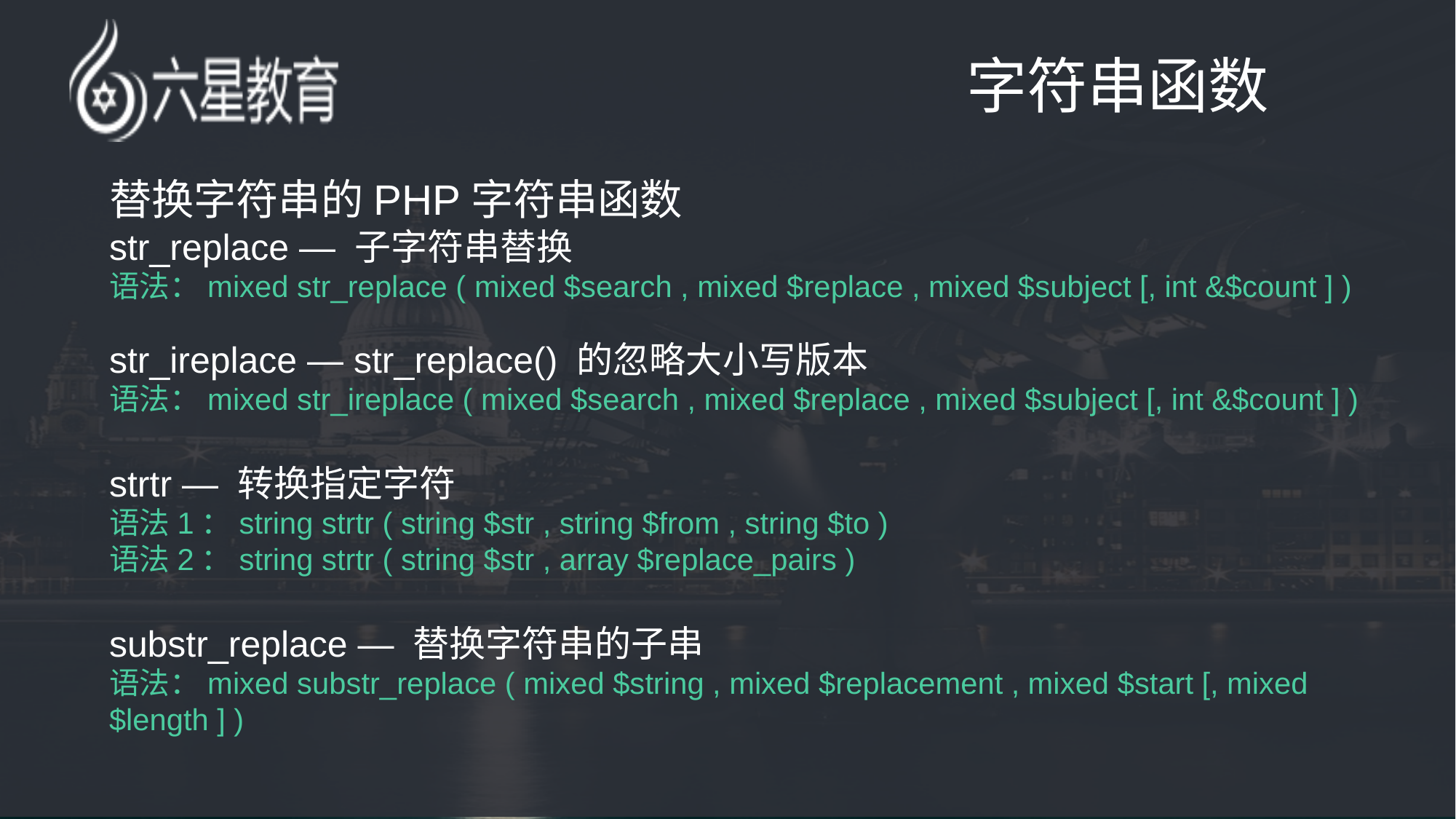

字符串函数
替换字符串的PHP字符串函数
str_replace — 子字符串替换
语法：mixed str_replace ( mixed $search , mixed $replace , mixed $subject [, int &$count ] )

str_ireplace — str_replace() 的忽略大小写版本
语法：mixed str_ireplace ( mixed $search , mixed $replace , mixed $subject [, int &$count ] )

strtr — 转换指定字符
语法1：string strtr ( string $str , string $from , string $to )
语法2：string strtr ( string $str , array $replace_pairs )

substr_replace — 替换字符串的子串
语法：mixed substr_replace ( mixed $string , mixed $replacement , mixed $start [, mixed $length ] )